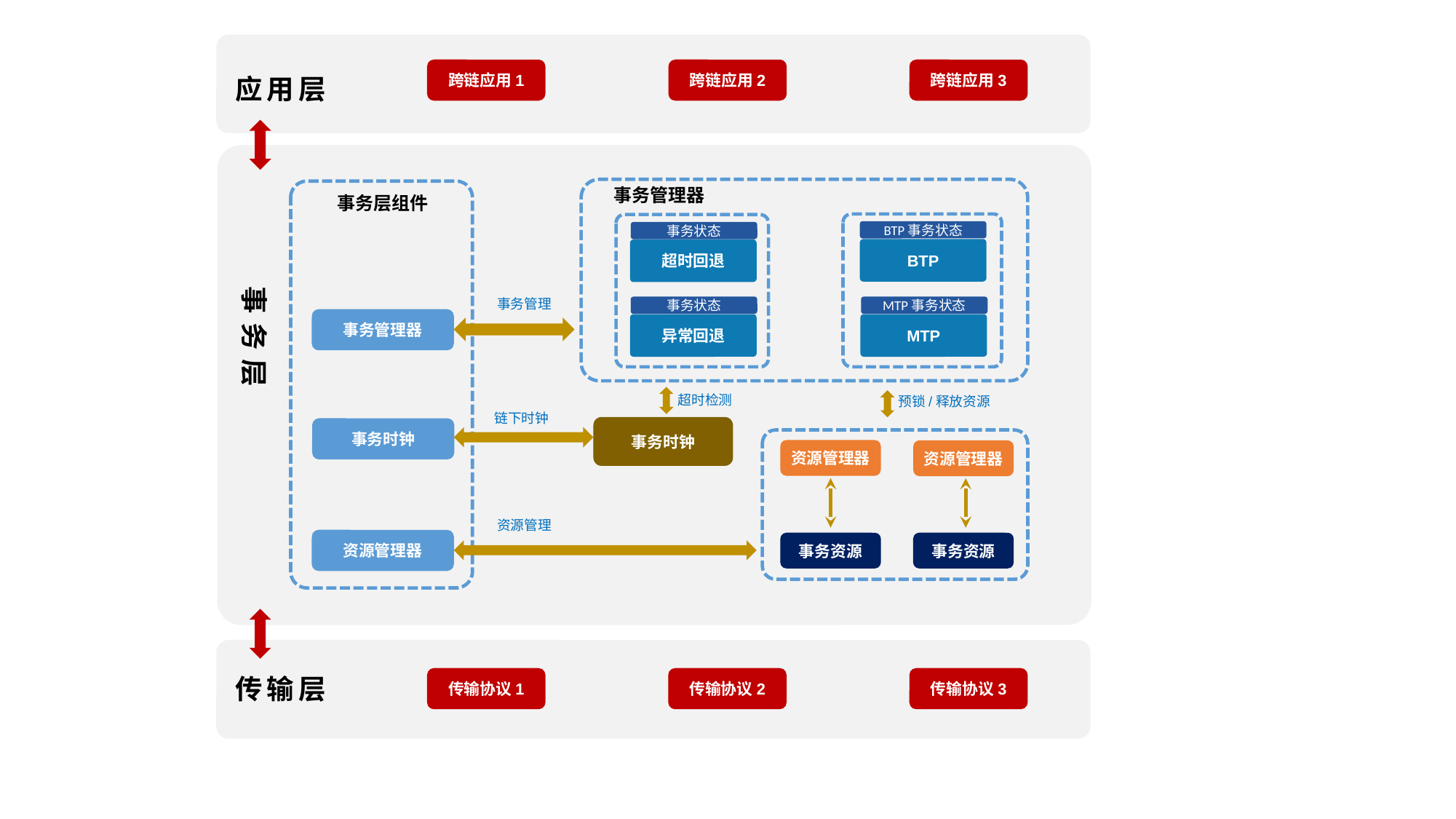

跨链应用1
跨链应用2
跨链应用3
应用层

事务管理器

事务层组件
事务层

BTP事务状态
BTP
MTP事务状态
MTP

事务状态
超时回退
事务状态
异常回退
事务管理
事务管理器

超时检测
预锁/释放资源

链下时钟
事务时钟
事务时钟

资源管理器
事务资源
资源管理器
事务资源
资源管理
资源管理器

传输层
传输协议1
传输协议2
传输协议3